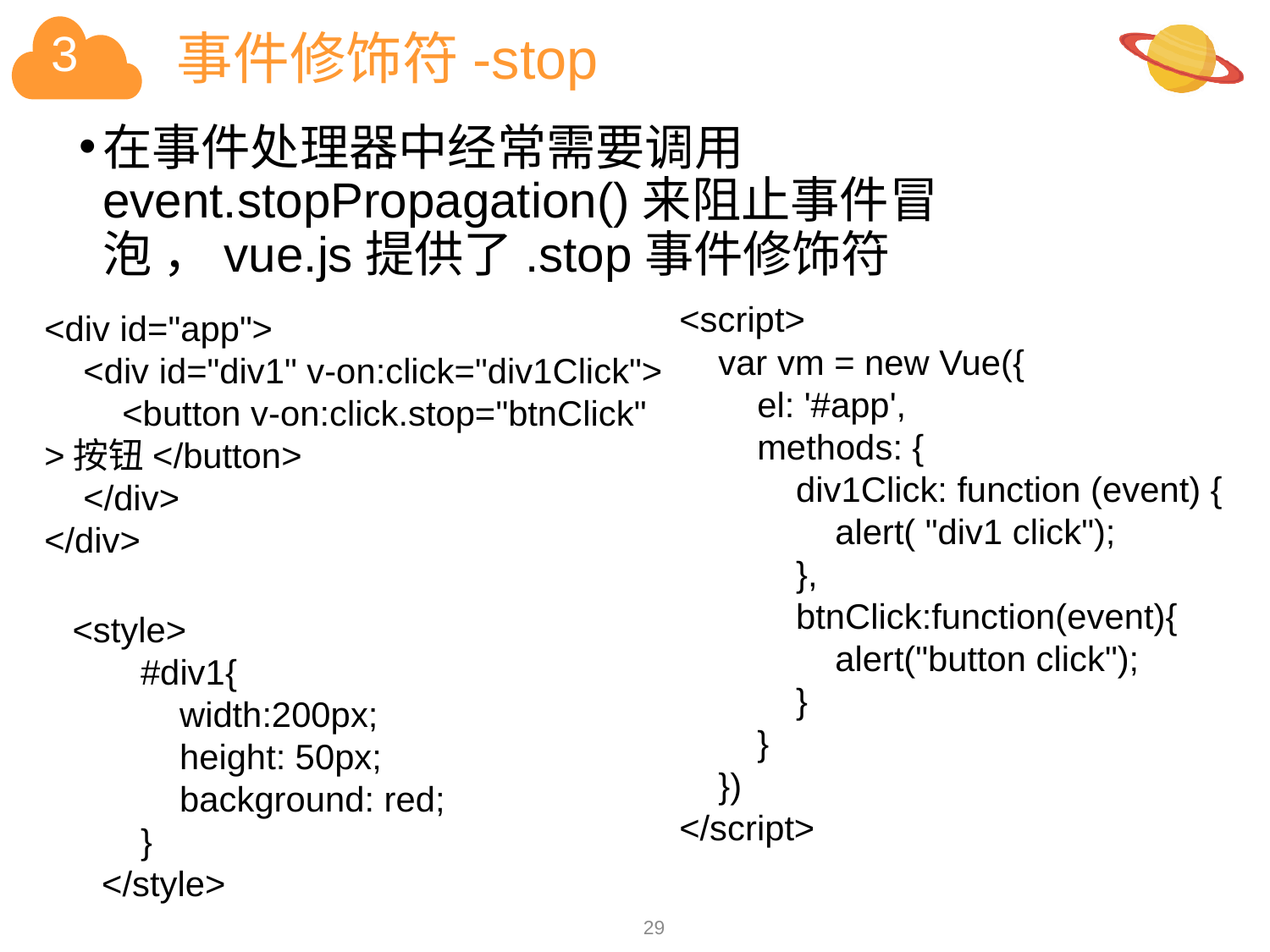

# 事件修饰符-stop
在事件处理器中经常需要调用event.stopPropagation()来阻止事件冒泡 ，vue.js提供了.stop事件修饰符
<script>
    var vm = new Vue({
        el: '#app',
        methods: {
            div1Click: function (event) {
                alert( "div1 click");
            },
            btnClick:function(event){
                alert("button click");
            }
        }
    })
</script>
<div id="app">
    <div id="div1" v-on:click="div1Click">
        <button v-on:click.stop="btnClick" >按钮</button>
    </div>
</div>
 <style>
        #div1{
            width:200px;
            height: 50px;
            background: red;
        }
    </style>
29